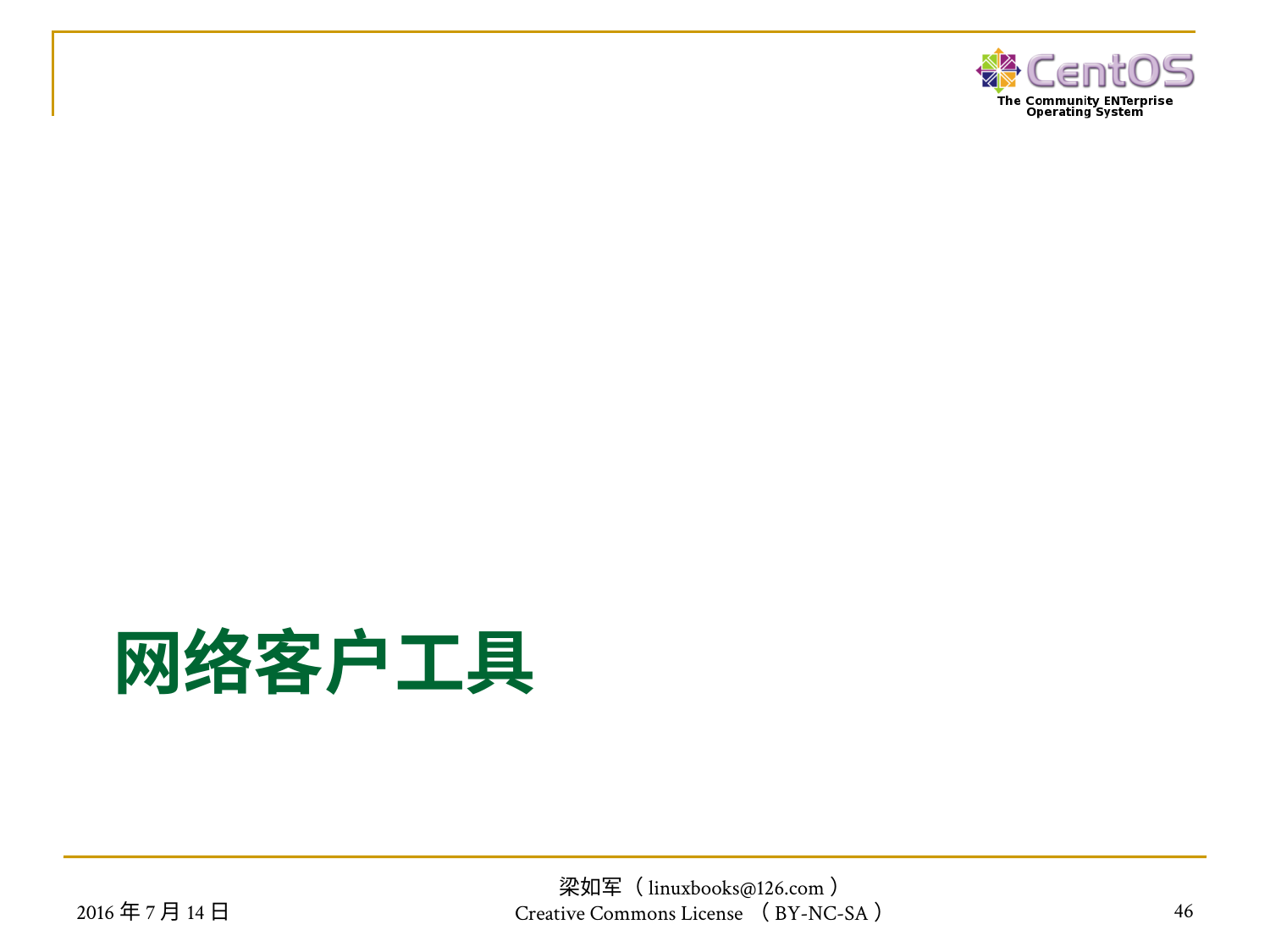

# 网络客户工具
2016年7月14日
46
梁如军（linuxbooks@126.com）
Creative Commons License（BY-NC-SA）